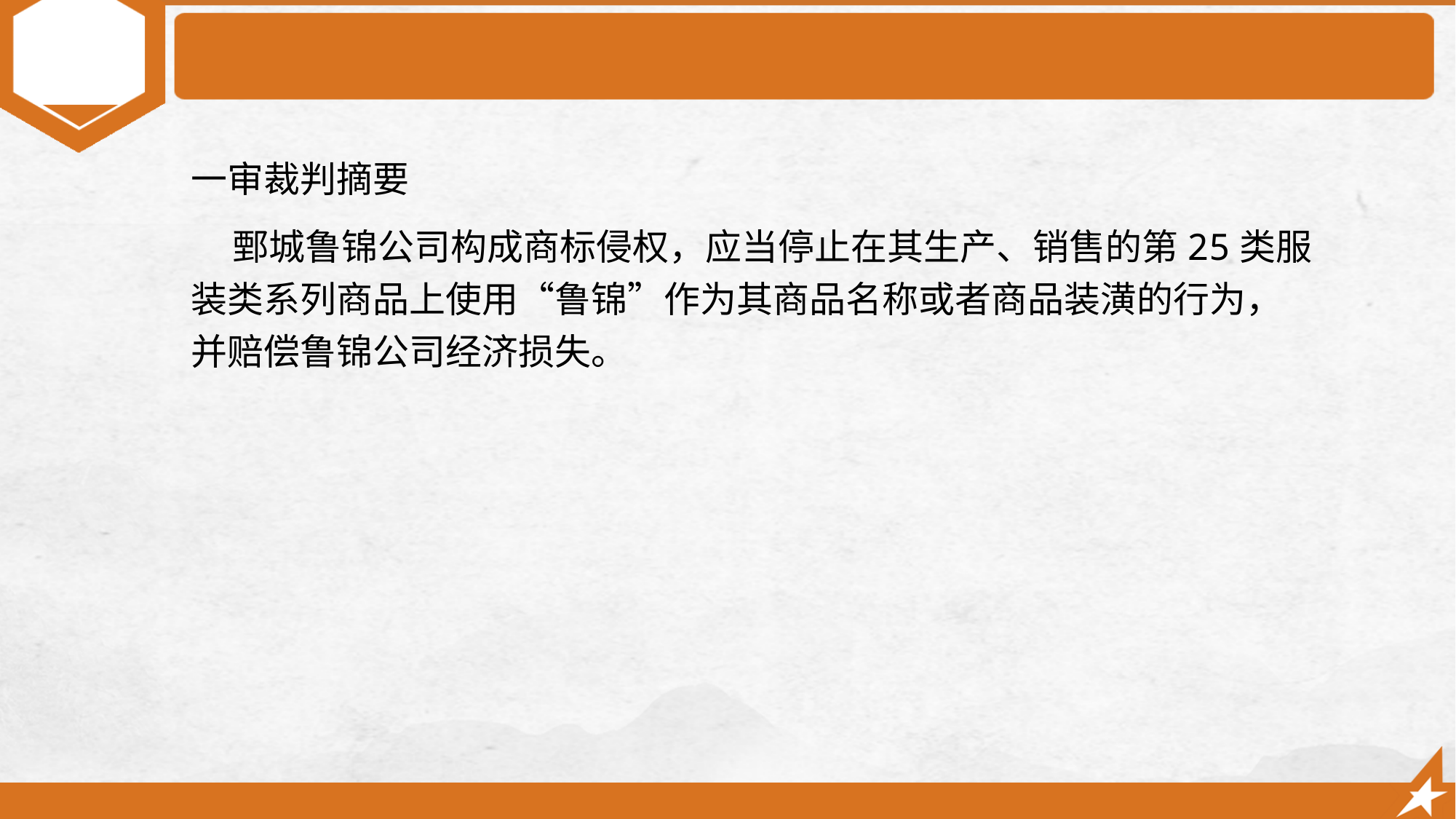

一审裁判摘要
    鄄城鲁锦公司构成商标侵权，应当停止在其生产、销售的第25类服装类系列商品上使用“鲁锦”作为其商品名称或者商品装潢的行为，并赔偿鲁锦公司经济损失。